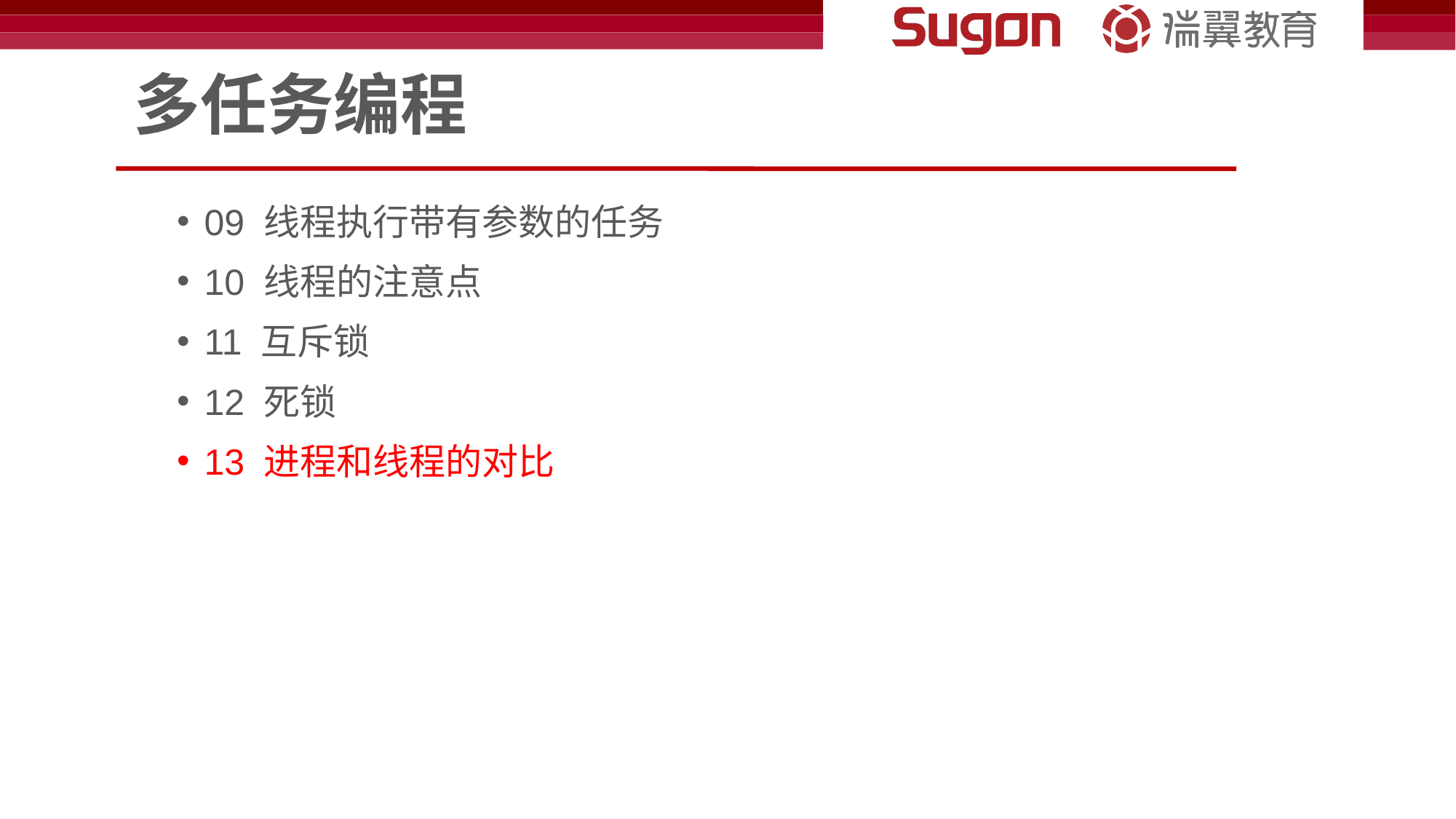

# 多任务编程
09 线程执行带有参数的任务
10 线程的注意点
11 互斥锁
12 死锁
13 进程和线程的对比